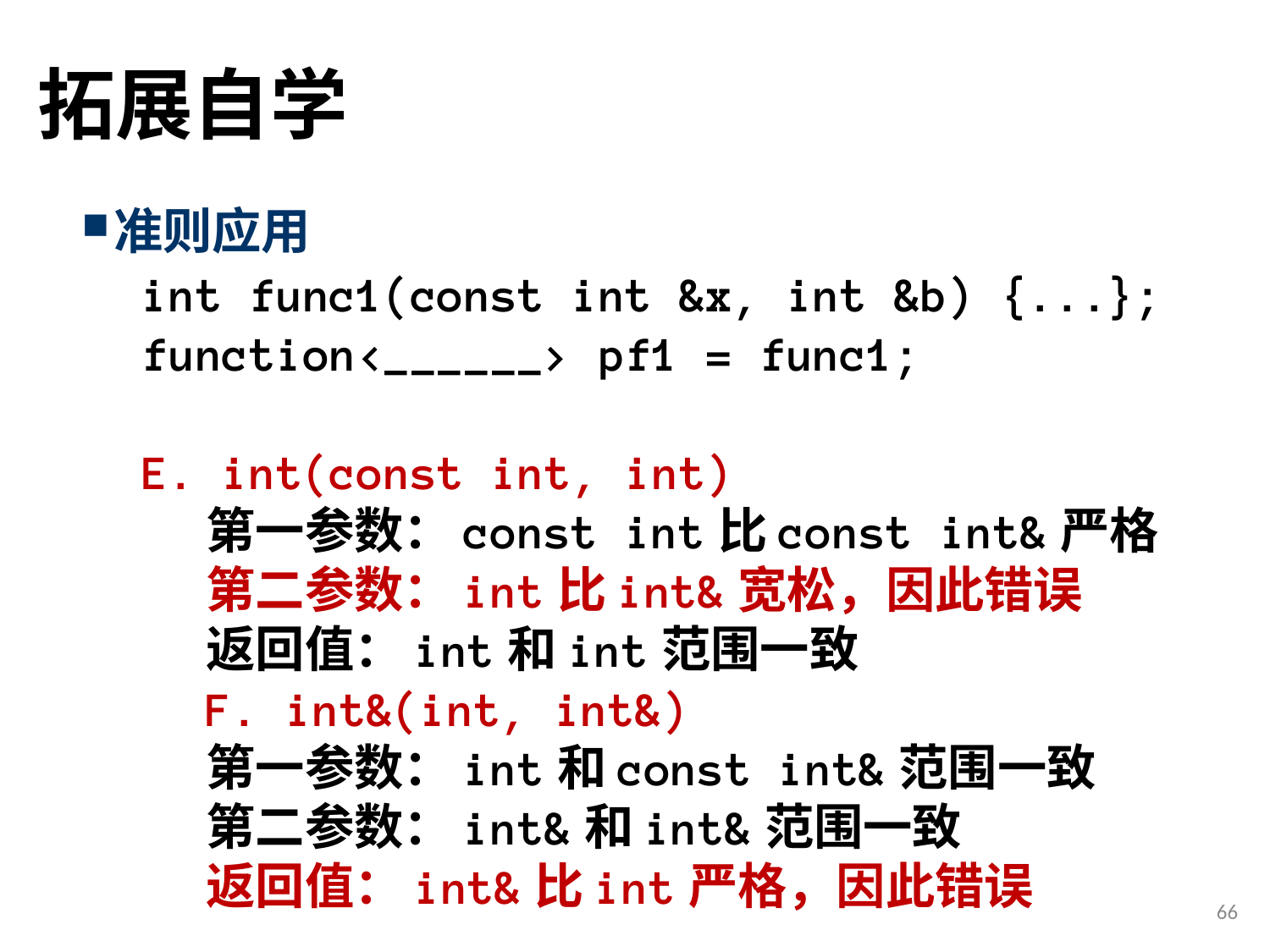

# 拓展自学
准则应用
int func1(const int &x, int &b) {...};
function<______> pf1 = func1;

E. int(const int, int)
第一参数：const int比const int&严格
第二参数：int比int&宽松，因此错误
返回值：int和int范围一致
F. int&(int, int&)
第一参数：int和const int&范围一致
第二参数：int&和int&范围一致
返回值：int&比int严格，因此错误
66